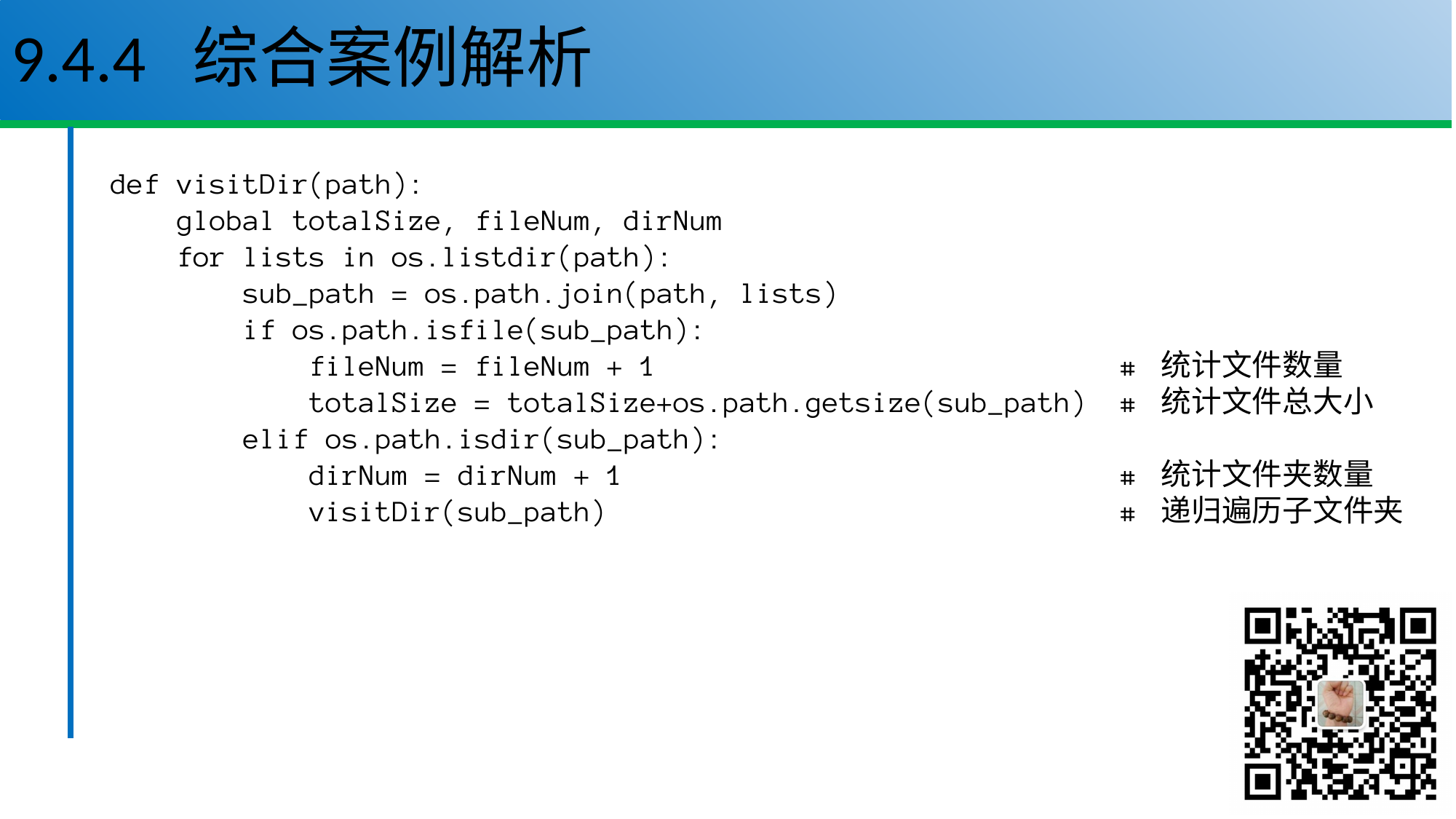

# 9.4.4  综合案例解析
def visitDir(path):
    global totalSize, fileNum, dirNum
    for lists in os.listdir(path):
        sub_path = os.path.join(path, lists)
        if os.path.isfile(sub_path):
            fileNum = fileNum + 1                            # 统计文件数量
            totalSize = totalSize+os.path.getsize(sub_path)  # 统计文件总大小
        elif os.path.isdir(sub_path):
            dirNum = dirNum + 1                              # 统计文件夹数量
            visitDir(sub_path)                               # 递归遍历子文件夹
28